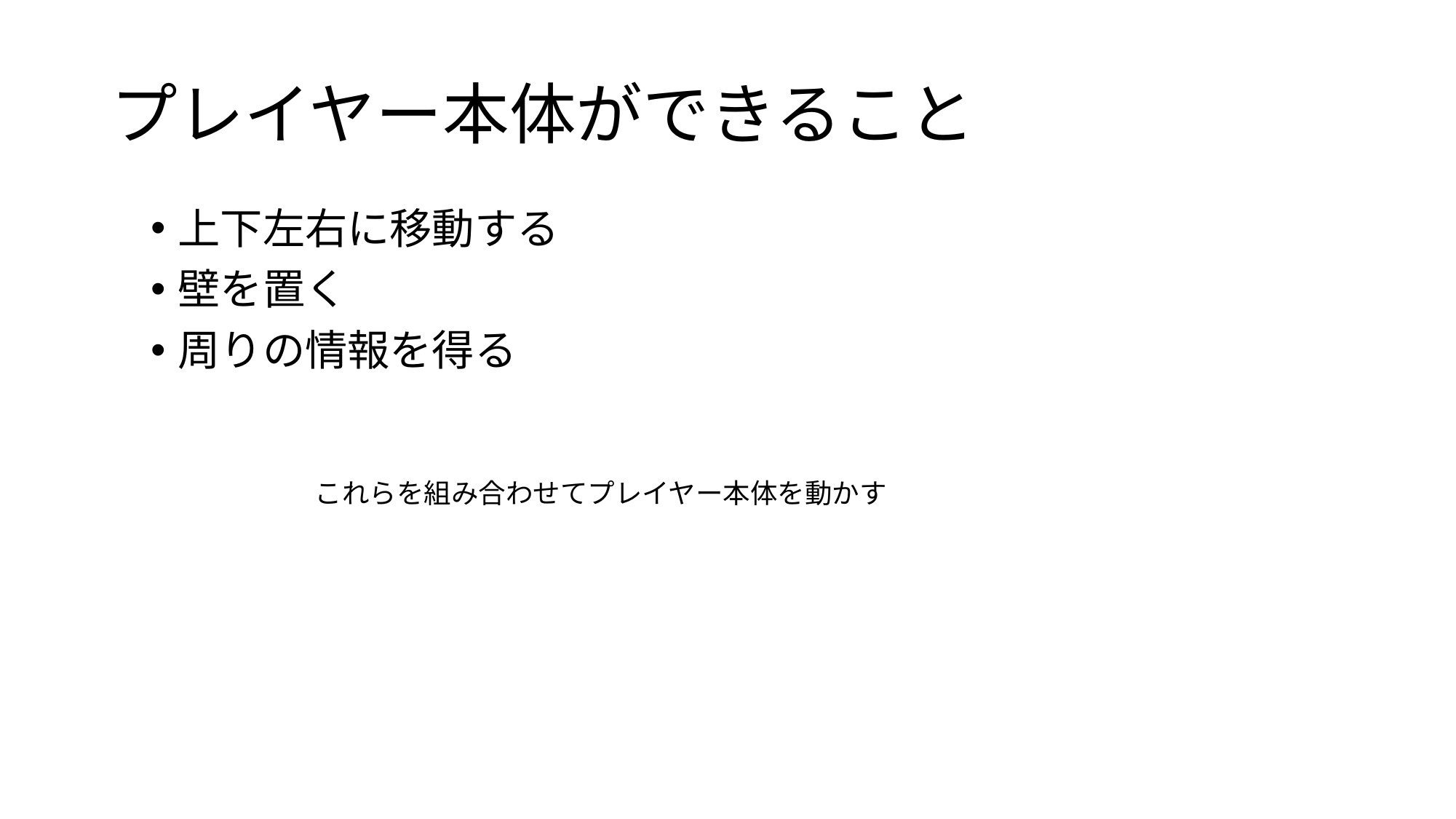

# プレイヤー本体ができること
上下左右に移動する
壁を置く
周りの情報を得る
これらを組み合わせてプレイヤー本体を動かす